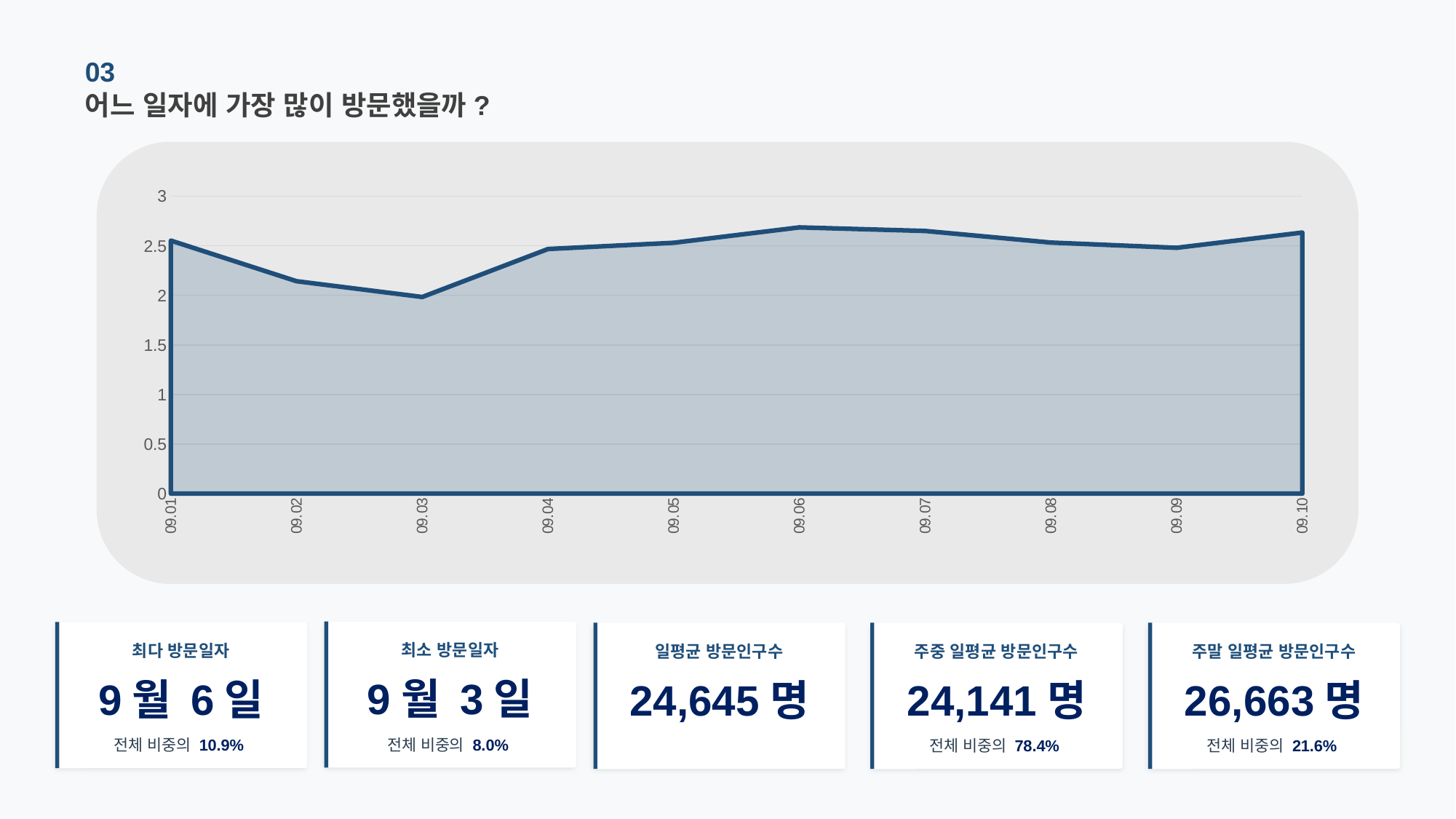

03
어느 일자에 가장 많이 방문했을까?

### Chart

| Category | 방문인구(명) |
|---|---|
| 09.01 | 2.5511 |
| 09.02 | 2.1418 |
| 09.03 | 1.9828 |
| 09.04 | 2.4661 |
| 09.05 | 2.5291 |
| 09.06 | 2.6844 |
| 09.07 | 2.6481 |
| 09.08 | 2.5312 |
| 09.09 | 2.4784 |
| 09.10 | 2.6324 |

최소 방문일자
최다 방문일자
주말 일평균 방문인구수
일평균 방문인구수
주중 일평균 방문인구수
9월 3일
9월 6일
26,663명
24,645명
24,141명
전체 비중의 8.0%
전체 비중의 10.9%
전체 비중의 21.6%
전체 비중의 78.4%